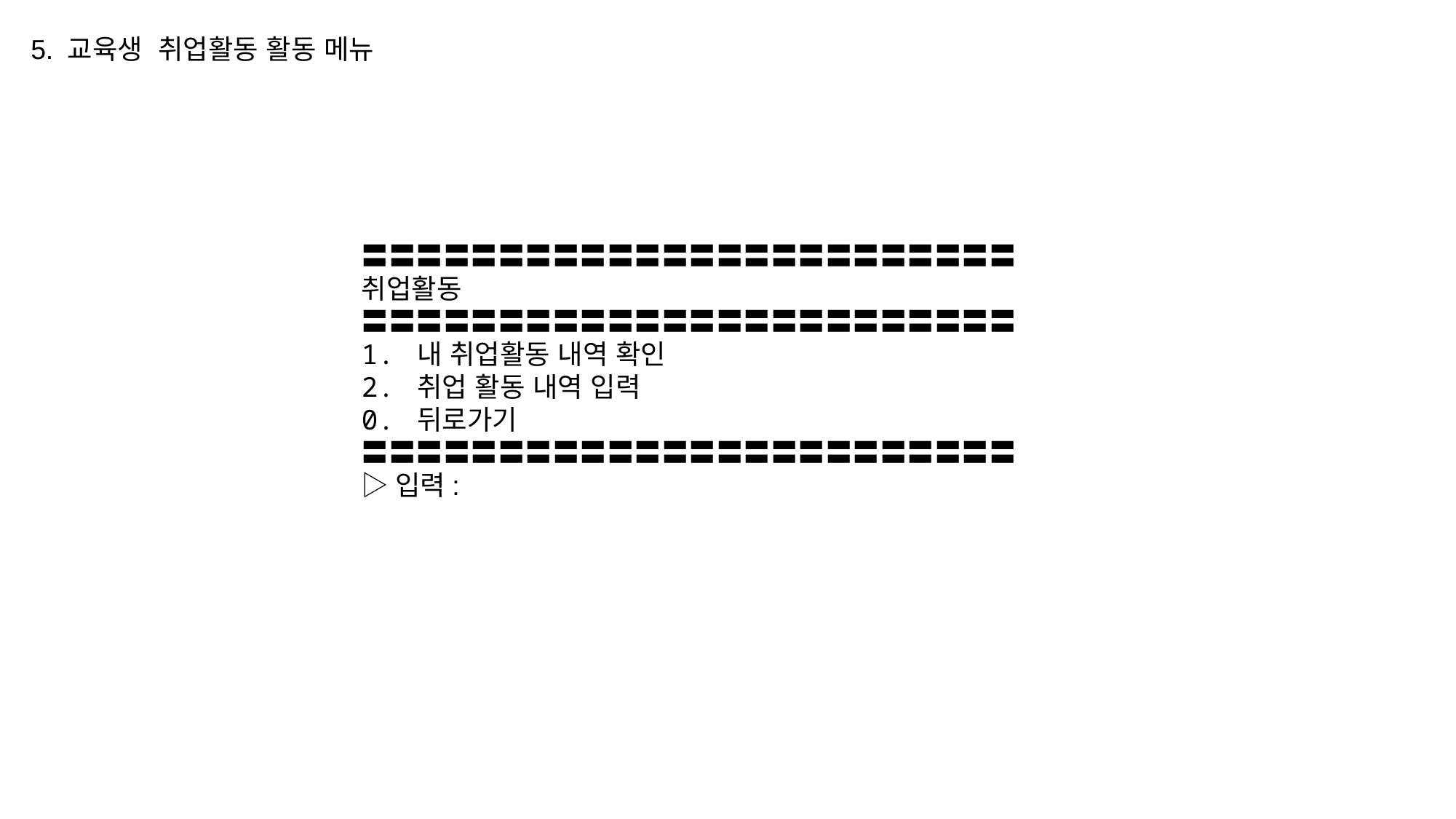

5. 교육생  취업활동 활동 메뉴
〓〓〓〓〓〓〓〓〓〓〓〓〓〓〓〓〓〓〓〓〓〓〓〓
취업활동
〓〓〓〓〓〓〓〓〓〓〓〓〓〓〓〓〓〓〓〓〓〓〓〓
1. 내 취업활동 내역 확인
2. 취업 활동 내역 입력
0. 뒤로가기
〓〓〓〓〓〓〓〓〓〓〓〓〓〓〓〓〓〓〓〓〓〓〓〓
▷입력: